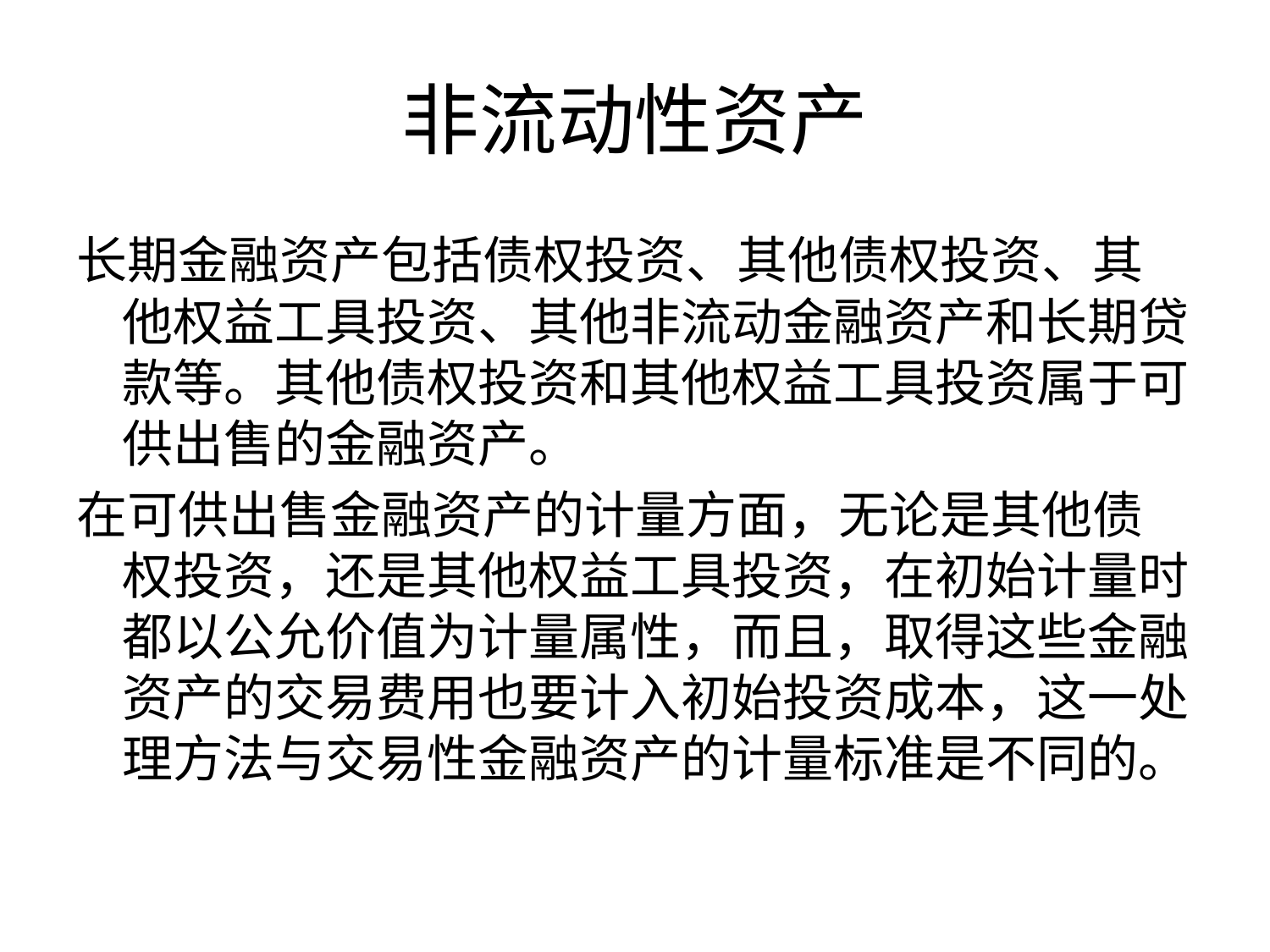

# 非流动性资产
长期金融资产包括债权投资、其他债权投资、其他权益工具投资、其他非流动金融资产和长期贷款等。其他债权投资和其他权益工具投资属于可供出售的金融资产。
在可供出售金融资产的计量方面，无论是其他债权投资，还是其他权益工具投资，在初始计量时都以公允价值为计量属性，而且，取得这些金融资产的交易费用也要计入初始投资成本，这一处理方法与交易性金融资产的计量标准是不同的。